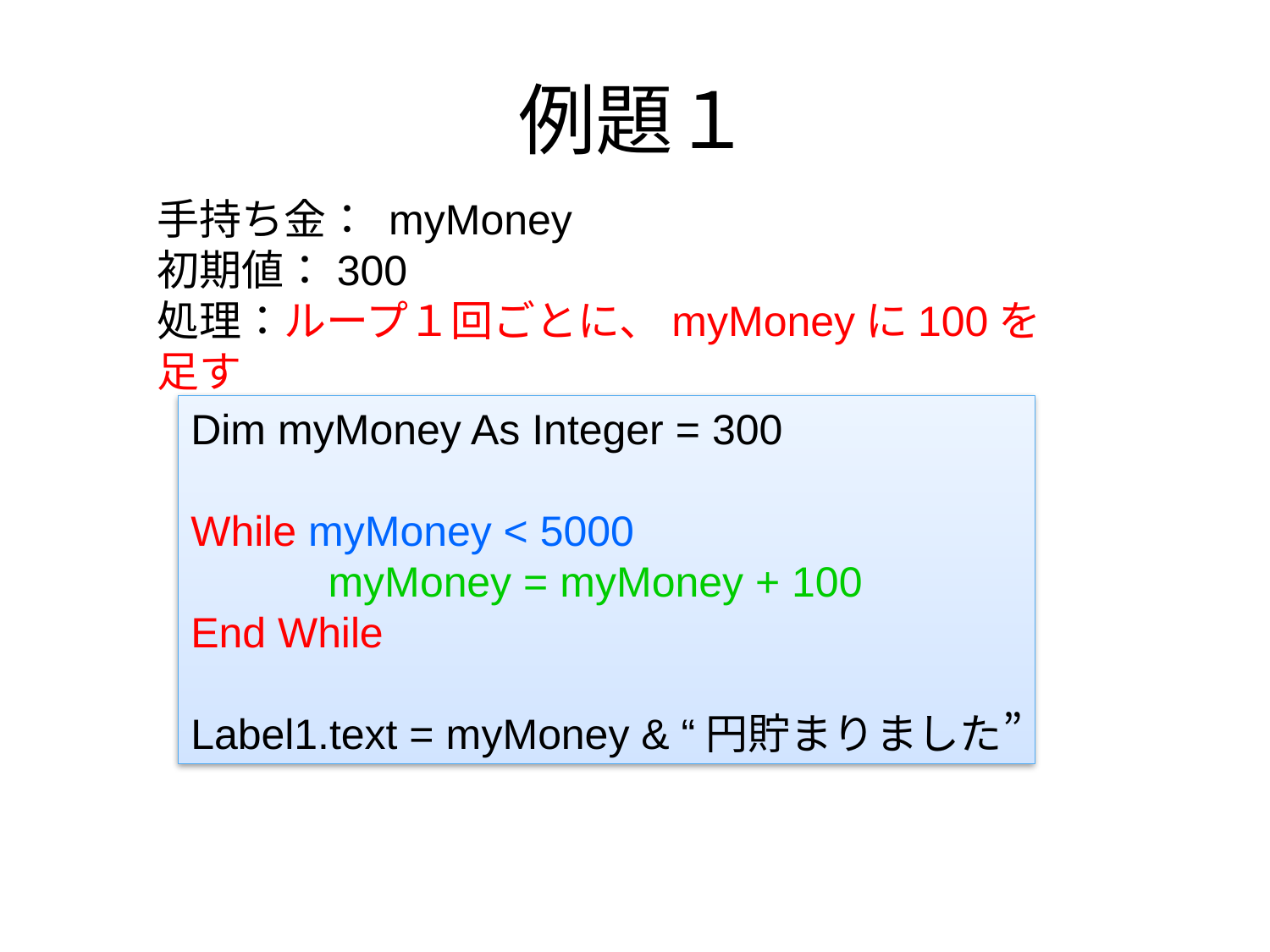

# 例題１
手持ち金： myMoney
初期値：300
処理：ループ１回ごとに、myMoneyに100を足す
Dim myMoney As Integer = 300

While myMoney < 5000
　　　myMoney = myMoney + 100
End While

Label1.text = myMoney & “円貯まりました”